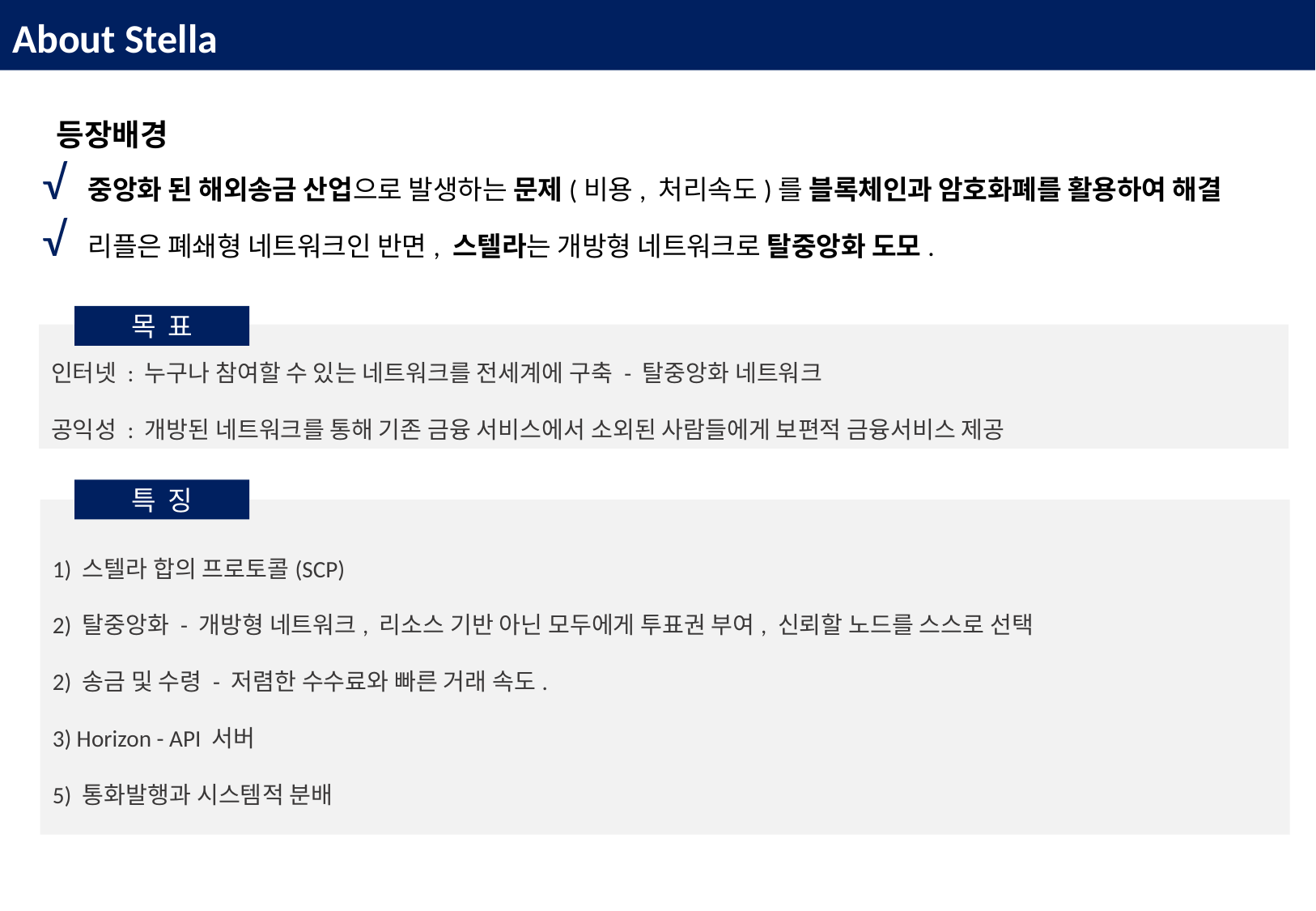

About Stella
 등장배경
√ 중앙화 된 해외송금 산업으로 발생하는 문제(비용, 처리속도)를 블록체인과 암호화폐를 활용하여 해결
√ 리플은 폐쇄형 네트워크인 반면, 스텔라는 개방형 네트워크로 탈중앙화 도모.
목  표

인터넷 : 누구나 참여할 수 있는 네트워크를 전세계에 구축 - 탈중앙화 네트워크

공익성 : 개방된 네트워크를 통해 기존 금융 서비스에서 소외된 사람들에게 보편적 금융서비스 제공
특  징

1) 스텔라 합의 프로토콜(SCP)

2) 탈중앙화 - 개방형 네트워크, 리소스 기반 아닌 모두에게 투표권 부여, 신뢰할 노드를 스스로 선택

2) 송금 및 수령 - 저렴한 수수료와 빠른 거래 속도.

3) Horizon - API 서버

5) 통화발행과 시스템적 분배